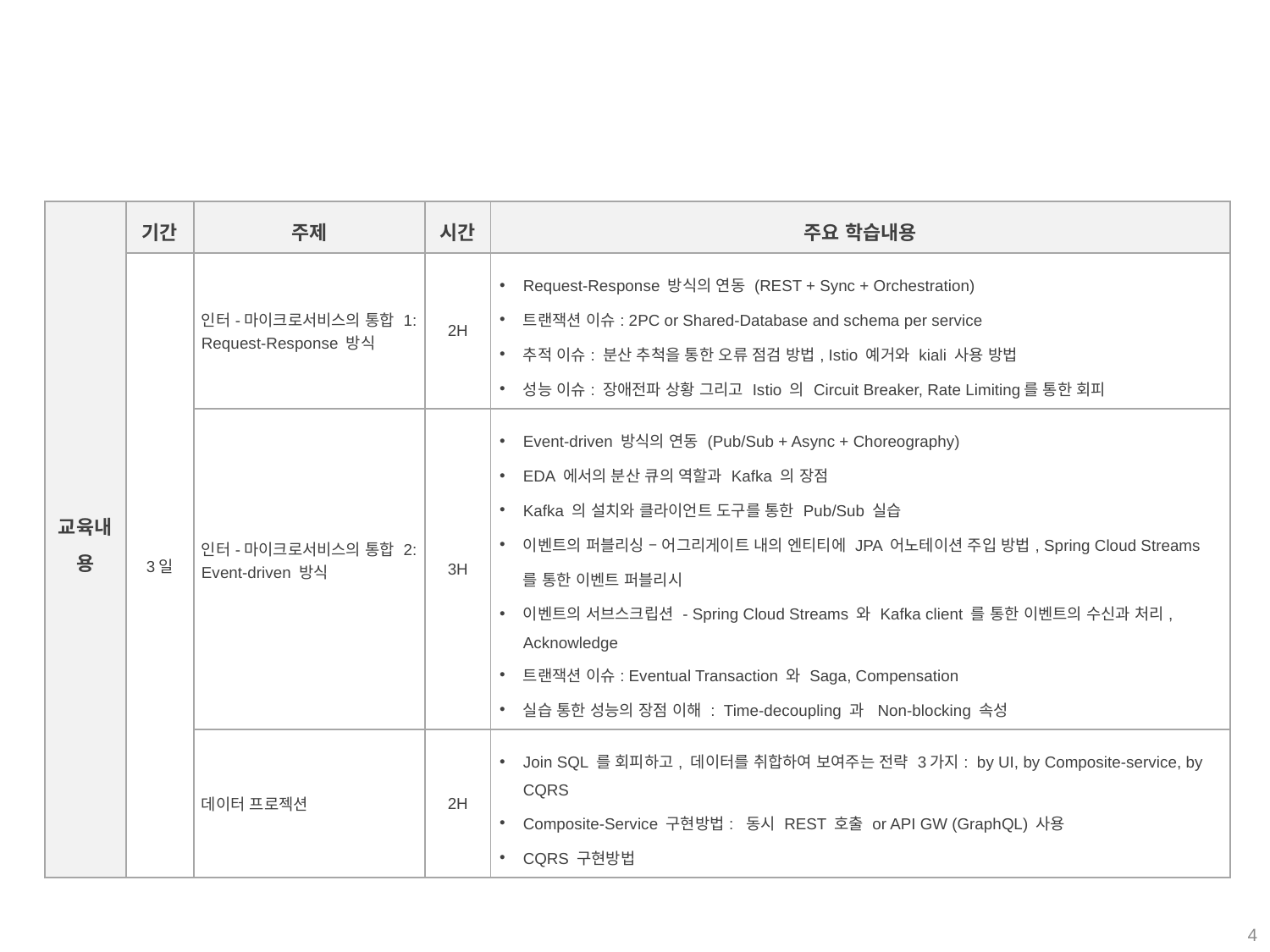

| 교육내용 | 기간 | 주제 | 시간 | 주요 학습내용 |
| --- | --- | --- | --- | --- |
|  | 3일 | 인터-마이크로서비스의 통합 1: Request-Response 방식 | 2H | Request-Response 방식의 연동 (REST + Sync + Orchestration) 트랜잭션 이슈: 2PC or Shared-Database and schema per service 추적 이슈: 분산 추척을 통한 오류 점검 방법, Istio 예거와 kiali 사용 방법 성능 이슈: 장애전파 상황 그리고 Istio 의 Circuit Breaker, Rate Limiting를 통한 회피 |
|  |  | 인터-마이크로서비스의 통합 2: Event-driven 방식 | 3H | Event-driven 방식의 연동 (Pub/Sub + Async + Choreography) EDA 에서의 분산 큐의 역할과 Kafka 의 장점 Kafka 의 설치와 클라이언트 도구를 통한 Pub/Sub 실습 이벤트의 퍼블리싱 – 어그리게이트 내의 엔티티에 JPA 어노테이션 주입 방법, Spring Cloud Streams 를 통한 이벤트 퍼블리시 이벤트의 서브스크립션 - Spring Cloud Streams 와 Kafka client 를 통한 이벤트의 수신과 처리, Acknowledge 트랜잭션 이슈: Eventual Transaction 와 Saga, Compensation 실습 통한 성능의 장점 이해 : Time-decoupling 과 Non-blocking 속성 |
|  |  | 데이터 프로젝션 | 2H | Join SQL 를 회피하고, 데이터를 취합하여 보여주는 전략 3가지: by UI, by Composite-service, by CQRS Composite-Service 구현방법: 동시 REST 호출 or API GW (GraphQL) 사용 CQRS 구현방법 |